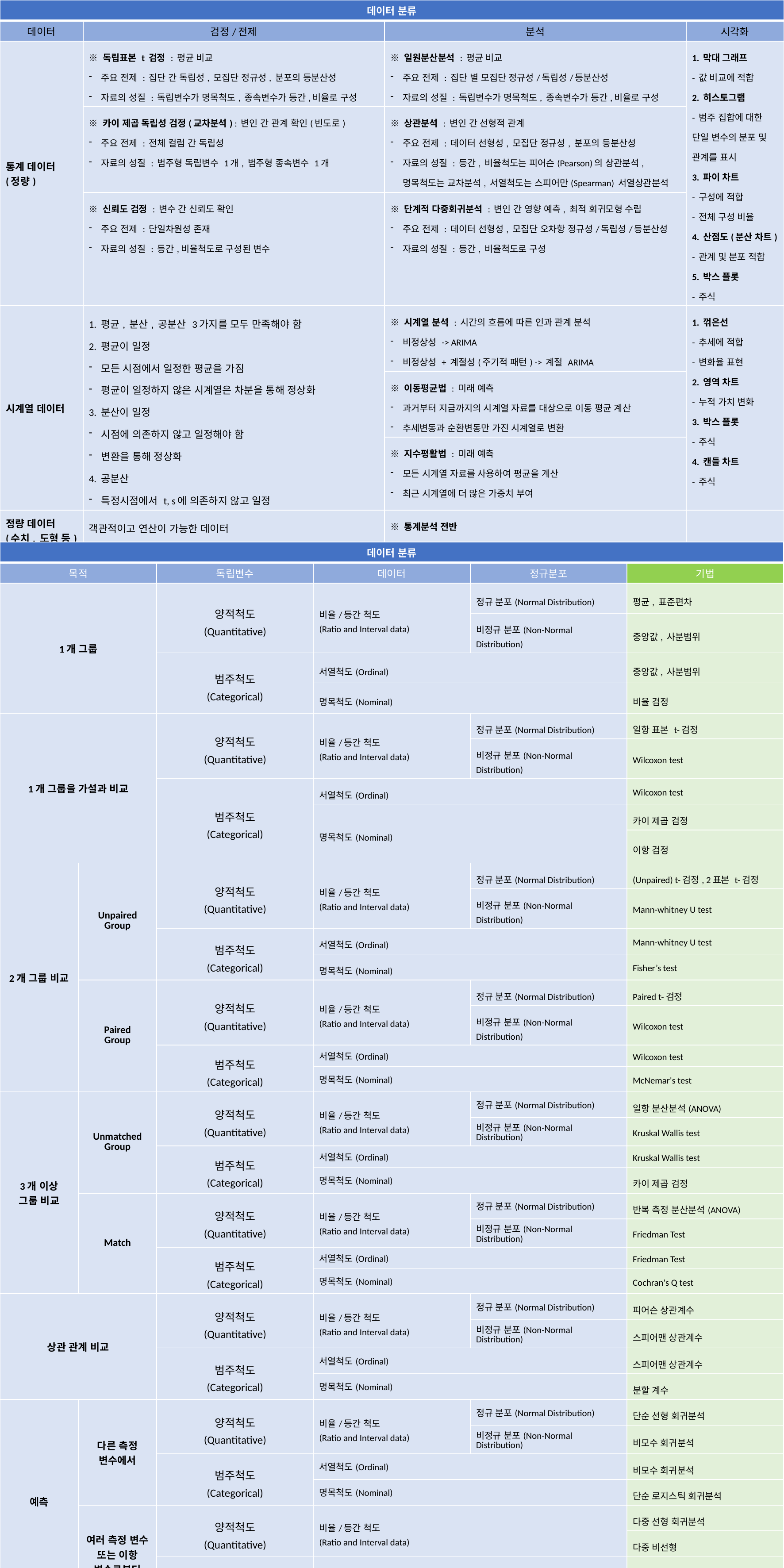

| 데이터 분류 |  |  |  |
| --- | --- | --- | --- |
| 데이터 | 검정/전제 | 분석 | 시각화 |
| 통계 데이터 (정량) | ※ 독립표본 t 검정 : 평균 비교 주요 전제 : 집단 간 독립성, 모집단 정규성, 분포의 등분산성 자료의 성질 : 독립변수가 명목척도, 종속변수가 등간,비율로 구성 | ※ 일원분산분석 : 평균 비교 주요 전제 : 집단 별 모집단 정규성/독립성/등분산성 자료의 성질 : 독립변수가 명목척도, 종속변수가 등간,비율로 구성 | 1. 막대 그래프 - 값 비교에 적합 2. 히스토그램 - 범주 집합에 대한 단일 변수의 분포 및 관계를 표시 3. 파이 차트 - 구성에 적합 - 전체 구성 비율 4. 산점도(분산 차트) - 관계 및 분포 적합 5. 박스 플롯 - 주식 |
|  | ※ 카이 제곱 독립성 검정(교차분석) : 변인 간 관계 확인(빈도로) 주요 전제 : 전체 컬럼 간 독립성 자료의 성질 : 범주형 독립변수 1개, 범주형 종속변수 1개 | ※ 상관분석 : 변인 간 선형적 관계 주요 전제 : 데이터 선형성, 모집단 정규성, 분포의 등분산성 자료의 성질 : 등간, 비율척도는 피어슨(Pearson)의 상관분석, 명목척도는 교차분석, 서열척도는 스피어만(Spearman) 서열상관분석 |  |
|  | ※ 신뢰도 검정 : 변수 간 신뢰도 확인 주요 전제 : 단일차원성 존재 자료의 성질 : 등간,비율척도로 구성된 변수 | ※ 단계적 다중회귀분석 : 변인 간 영향 예측, 최적 회귀모형 수립 주요 전제 : 데이터 선형성, 모집단 오차항 정규성/독립성/등분산성 자료의 성질 : 등간, 비율척도로 구성 |  |
| 시계열 데이터 | 1. 평균, 분산, 공분산 3가지를 모두 만족해야 함 2. 평균이 일정 모든 시점에서 일정한 평균을 가짐 평균이 일정하지 않은 시계열은 차분을 통해 정상화 3. 분산이 일정 시점에 의존하지 않고 일정해야 함 변환을 통해 정상화 4. 공분산 특정시점에서 t, s에 의존하지 않고 일정 | ※ 시계열 분석 : 시간의 흐름에 따른 인과 관계 분석 비정상성 -> ARIMA 비정상성 + 계절성(주기적 패턴) -> 계절 ARIMA | 1. 꺾은선 - 추세에 적합 - 변화율 표현 2. 영역 차트 - 누적 가치 변화 3. 박스 플롯 - 주식 4. 캔들 차트 - 주식 |
|  |  | ※ 이동평균법 : 미래 예측 과거부터 지금까지의 시계열 자료를 대상으로 이동 평균 계산 추세변동과 순환변동만 가진 시계열로 변환 |  |
|  |  | ※ 지수평활법 : 미래 예측 모든 시계열 자료를 사용하여 평균을 계산 최근 시계열에 더 많은 가중치 부여 |  |
| 정량 데이터 (수치, 도형 등) | 객관적이고 연산이 가능한 데이터 | ※ 통계분석 전반 |  |
| 정성 데이터 (언어, 문자 등) | 주관적 해석이 필수적이며 객관적이지 않고 광범위하며 다각적일 수 있음. | ※ 설문 분석 |  |
| 데이터 분류 |  |  |  |  |  |
| --- | --- | --- | --- | --- | --- |
| 목적 |  | 독립변수 | 데이터 | 정규분포 | 기법 |
| 1개 그룹 |  | 양적척도 (Quantitative) | 비율/등간 척도 (Ratio and Interval data) | 정규 분포(Normal Distribution) | 평균, 표준편차 |
|  |  |  |  | 비정규 분포(Non-Normal Distribution) | 중앙값, 사분범위 |
|  |  | 범주척도 (Categorical) | 서열척도(Ordinal) |  | 중앙값, 사분범위 |
|  |  |  | 명목척도(Nominal) |  | 비율 검정 |
| 1개 그룹을 가설과 비교 |  | 양적척도 (Quantitative) | 비율/등간 척도 (Ratio and Interval data) | 정규 분포(Normal Distribution) | 일항 표본 t-검정 |
|  |  |  |  | 비정규 분포(Non-Normal Distribution) | Wilcoxon test |
|  |  | 범주척도 (Categorical) | 서열척도(Ordinal) |  | Wilcoxon test |
|  |  |  | 명목척도(Nominal) |  | 카이 제곱 검정 |
|  |  |  |  |  | 이항 검정 |
| 2개 그룹 비교 | Unpaired Group | 양적척도 (Quantitative) | 비율/등간 척도 (Ratio and Interval data) | 정규 분포(Normal Distribution) | (Unpaired) t-검정, 2표본 t-검정 |
|  |  |  |  | 비정규 분포(Non-Normal Distribution) | Mann-whitney U test |
|  |  | 범주척도 (Categorical) | 서열척도(Ordinal) |  | Mann-whitney U test |
|  |  |  | 명목척도(Nominal) |  | Fisher’s test |
|  | Paired Group | 양적척도 (Quantitative) | 비율/등간 척도 (Ratio and Interval data) | 정규 분포(Normal Distribution) | Paired t-검정 |
|  |  |  |  | 비정규 분포(Non-Normal Distribution) | Wilcoxon test |
|  |  | 범주척도 (Categorical) | 서열척도(Ordinal) |  | Wilcoxon test |
|  |  |  | 명목척도(Nominal) |  | McNemar's test |
| 3개 이상 그룹 비교 | Unmatched Group | 양적척도 (Quantitative) | 비율/등간 척도 (Ratio and Interval data) | 정규 분포(Normal Distribution) | 일항 분산분석(ANOVA) |
|  |  |  |  | 비정규 분포(Non-Normal Distribution) | Kruskal Wallis test |
|  |  | 범주척도 (Categorical) | 서열척도(Ordinal) |  | Kruskal Wallis test |
|  |  |  | 명목척도(Nominal) |  | 카이 제곱 검정 |
|  | Match | 양적척도 (Quantitative) | 비율/등간 척도 (Ratio and Interval data) | 정규 분포(Normal Distribution) | 반복 측정 분산분석(ANOVA) |
|  |  |  |  | 비정규 분포(Non-Normal Distribution) | Friedman Test |
|  |  | 범주척도 (Categorical) | 서열척도(Ordinal) |  | Friedman Test |
|  |  |  | 명목척도(Nominal) |  | Cochran's Q test |
| 상관 관계 비교 |  | 양적척도 (Quantitative) | 비율/등간 척도 (Ratio and Interval data) | 정규 분포(Normal Distribution) | 피어슨 상관계수 |
|  |  |  |  | 비정규 분포(Non-Normal Distribution) | 스피어맨 상관계수 |
|  |  | 범주척도 (Categorical) | 서열척도(Ordinal) |  | 스피어맨 상관계수 |
|  |  |  | 명목척도(Nominal) |  | 분할 계수 |
| 예측 | 다른 측정 변수에서 | 양적척도 (Quantitative) | 비율/등간 척도 (Ratio and Interval data) | 정규 분포(Normal Distribution) | 단순 선형 회귀분석 |
|  |  |  |  | 비정규 분포(Non-Normal Distribution) | 비모수 회귀분석 |
|  |  | 범주척도 (Categorical) | 서열척도(Ordinal) |  | 비모수 회귀분석 |
|  |  |  | 명목척도(Nominal) |  | 단순 로지스틱 회귀분석 |
|  | 여러 측정 변수 또는 이항 변수로부터 | 양적척도 (Quantitative) | 비율/등간 척도 (Ratio and Interval data) |  | 다중 선형 회귀분석 |
|  |  |  |  |  | 다중 비선형 |
|  |  | 범주척도 (Categorical) | 명목척도(Nominal) |  | 다중 로지스틱 회귀분석 |